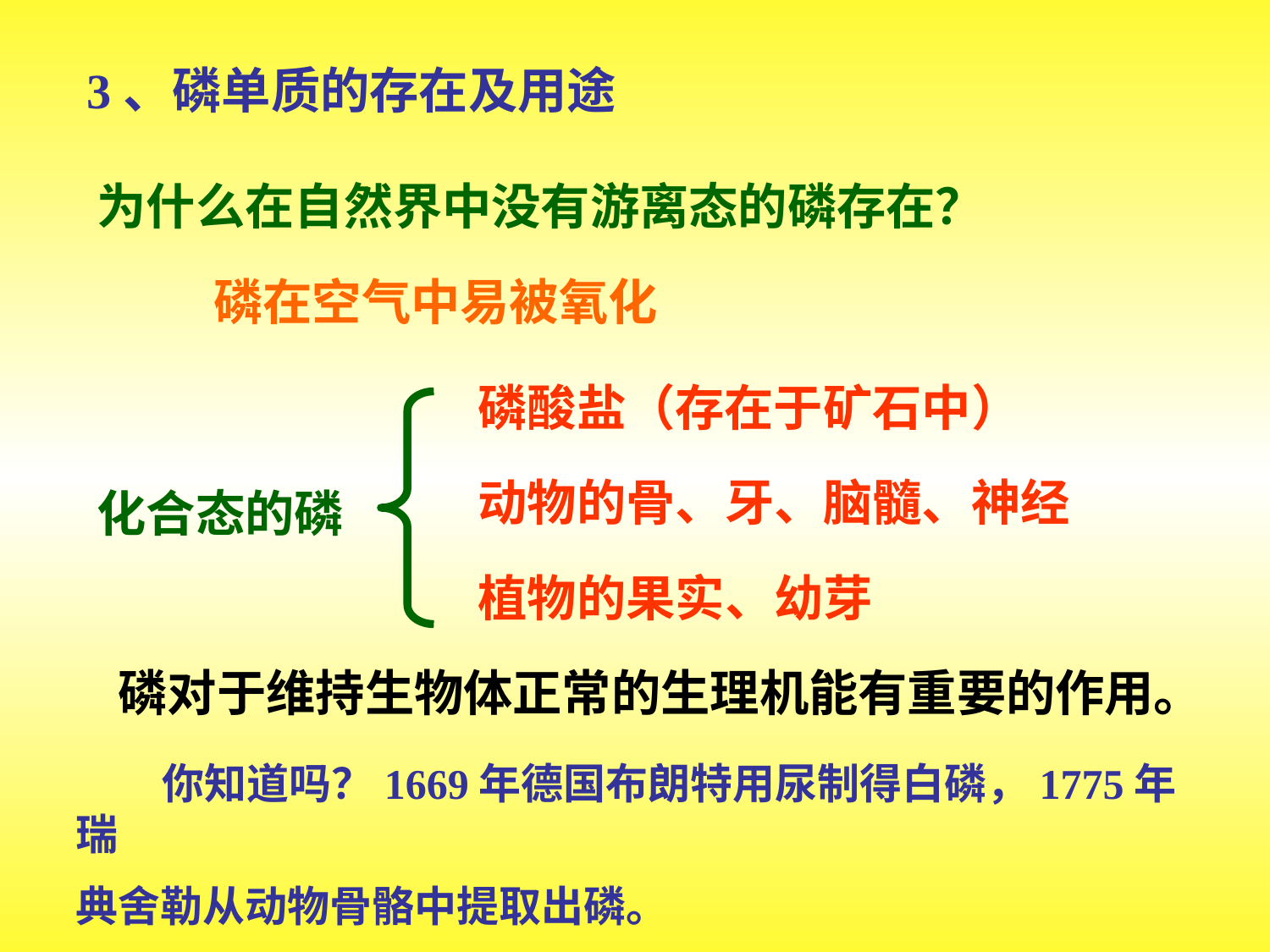

3、磷单质的存在及用途
为什么在自然界中没有游离态的磷存在？
磷在空气中易被氧化
磷酸盐（存在于矿石中）

动物的骨、牙、脑髓、神经
化合态的磷
植物的果实、幼芽
磷对于维持生物体正常的生理机能有重要的作用。
        你知道吗？1669年德国布朗特用尿制得白磷，1775年瑞
典舍勒从动物骨骼中提取出磷。